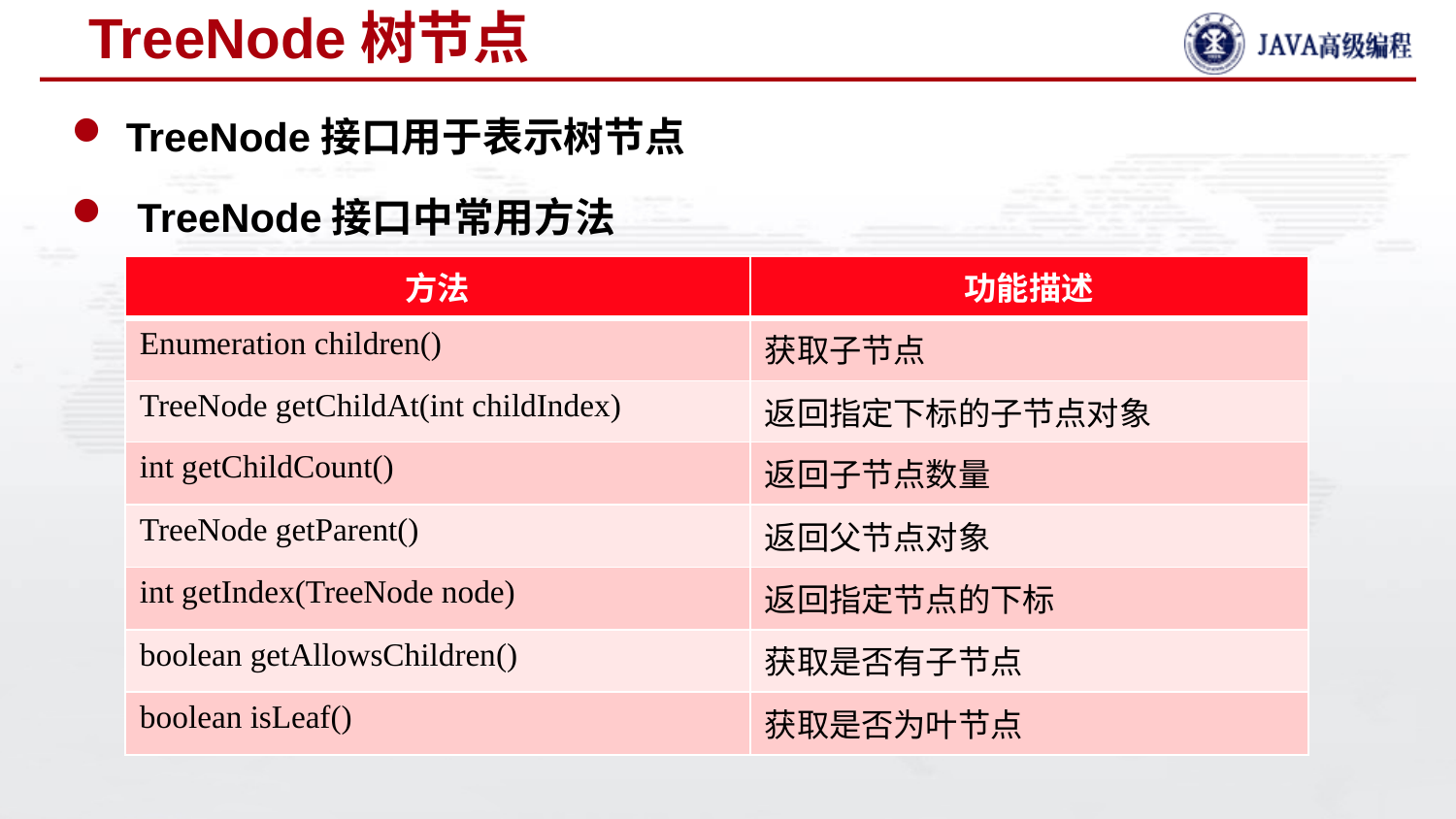

# TreeNode树节点
TreeNode接口用于表示树节点
 TreeNode接口中常用方法

| 方法 | 功能描述 |
| --- | --- |
| Enumeration children() | 获取子节点 |
| TreeNode getChildAt(int childIndex) | 返回指定下标的子节点对象 |
| int getChildCount() | 返回子节点数量 |
| TreeNode getParent() | 返回父节点对象 |
| int getIndex(TreeNode node) | 返回指定节点的下标 |
| boolean getAllowsChildren() | 获取是否有子节点 |
| boolean isLeaf() | 获取是否为叶节点 |